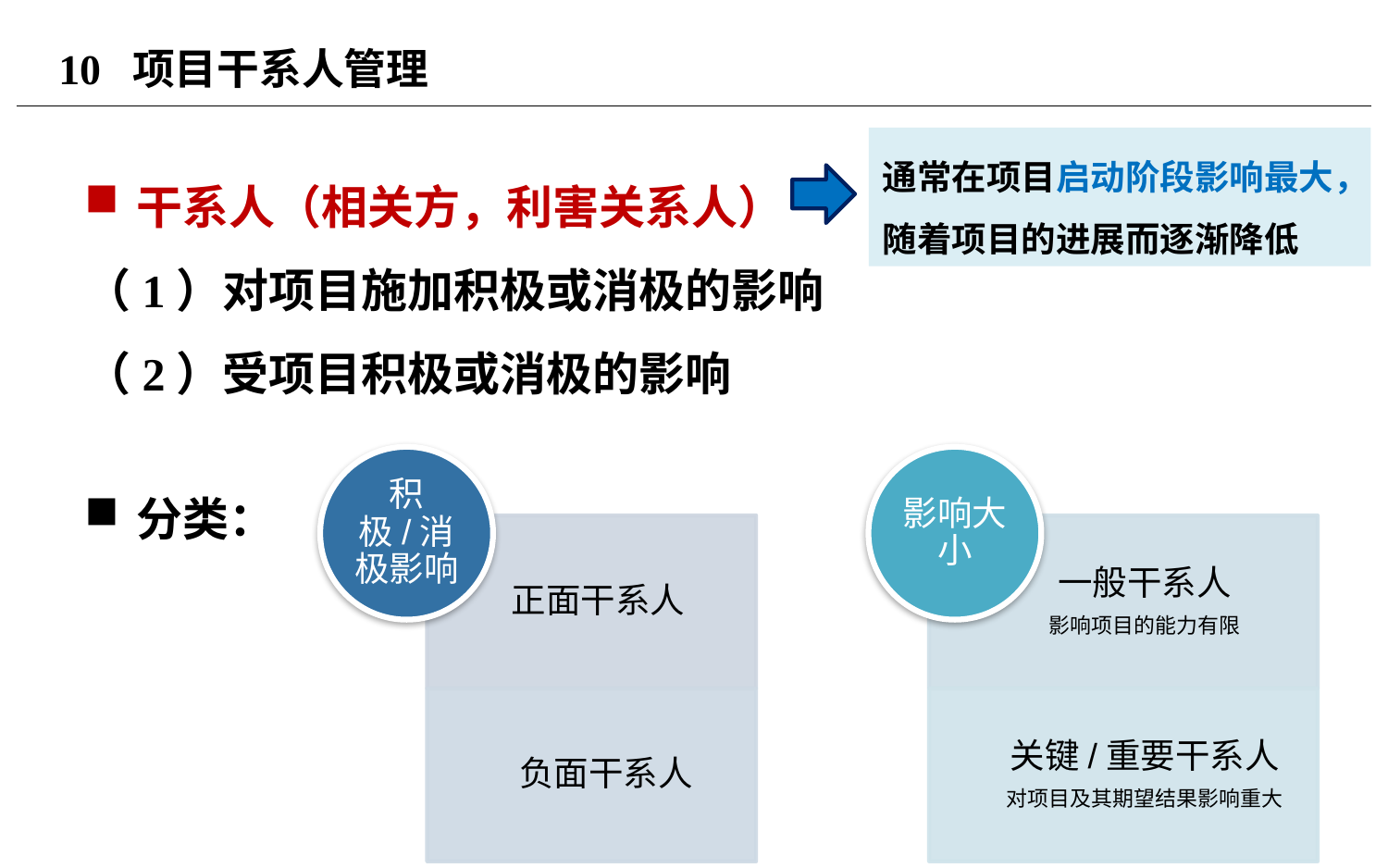

# 10  项目干系人管理
通常在项目启动阶段影响最大，
随着项目的进展而逐渐降低
干系人（相关方，利害关系人）
（1）对项目施加积极或消极的影响
（2）受项目积极或消极的影响

分类：

   正面干系人
    负面干系人
积极/消极影响
一般干系人
影响项目的能力有限
关键/重要干系人
对项目及其期望结果影响重大
影响大小